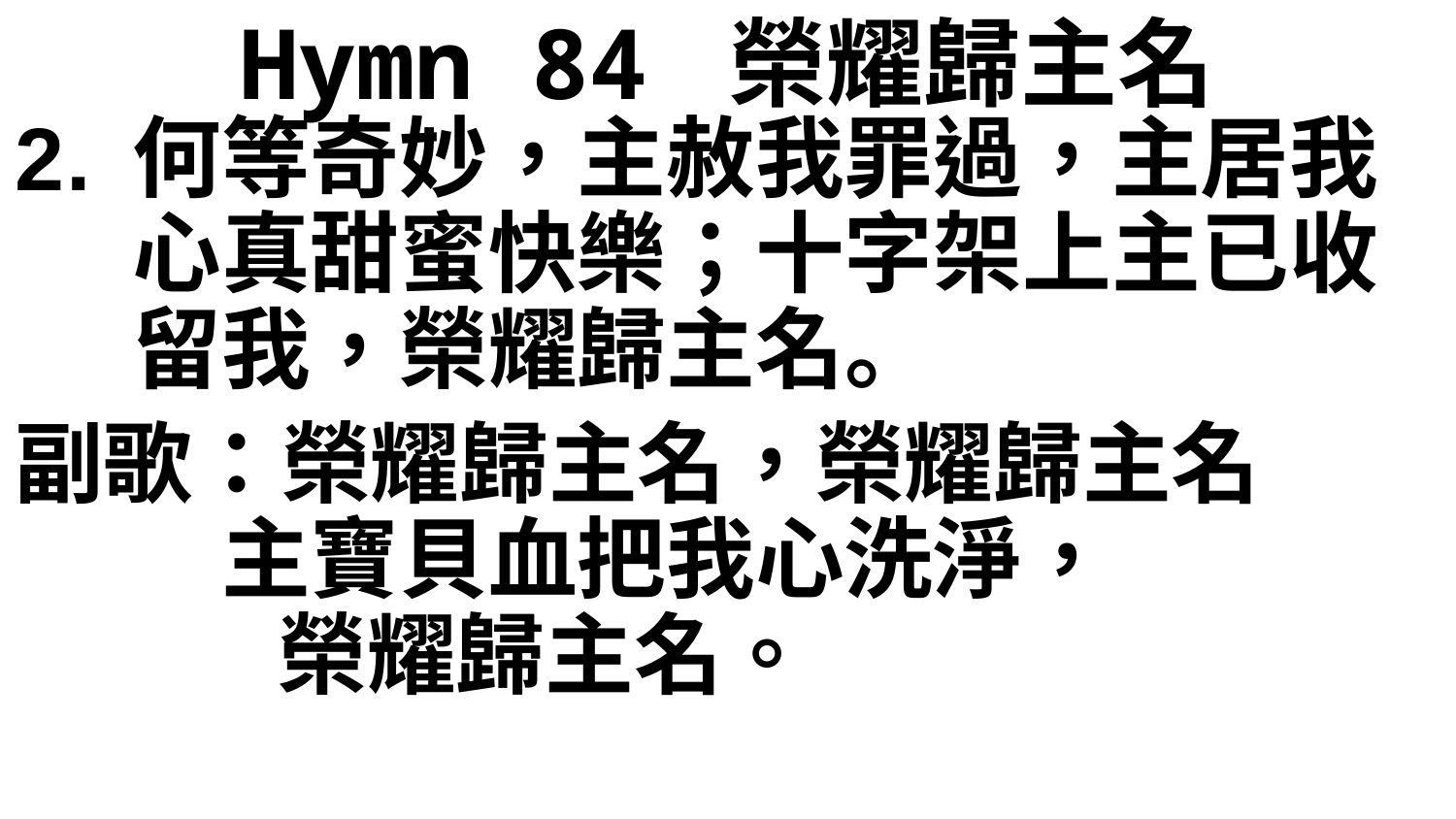

# Hymn 84 榮耀歸主名

何等奇妙，主赦我罪過，主居我心真甜蜜快樂；十字架上主已收留我，榮耀歸主名。
副歌：榮耀歸主名，榮耀歸主名
　主寶貝血把我心洗淨，
		榮耀歸主名。